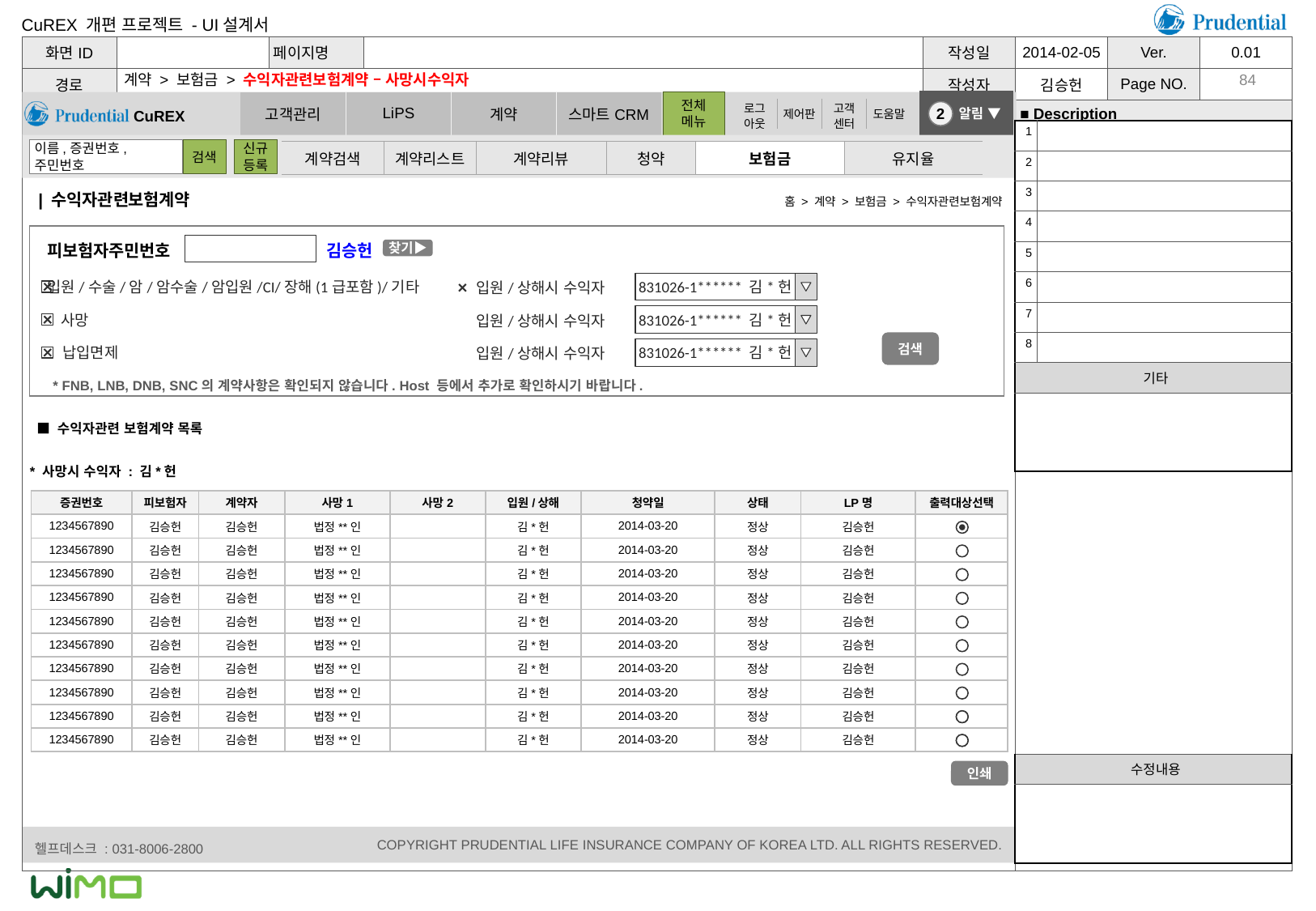

계약 > 보험금 > 수익자관련보험계약 – 사망시수익자
84
| 1 |  |
| --- | --- |
| 2 |  |
| 3 |  |
| 4 |  |
| 5 |  |
| 6 |  |
| 7 |  |
| 8 |  |
| 기타 |  |
|  |  |
| 계약검색 | 계약리스트 | 계약리뷰 | 청약 | 보험금 | 유지율 |
| --- | --- | --- | --- | --- | --- |
| 수익자관련보험계약
홈 > 계약 > 보험금 > 수익자관련보험계약

피보험자주민번호
김승헌

찾기▶
831026-1****** 김*헌

입원/상해시 수익자
입원/수술/암/암수술/암입원/CI/장해(1급포함)/기타

831026-1****** 김*헌

입원/상해시 수익자
사망

검색
831026-1****** 김*헌

입원/상해시 수익자
납입면제

* FNB, LNB, DNB, SNC의 계약사항은 확인되지 않습니다. Host 등에서 추가로 확인하시기 바랍니다.
■ 수익자관련 보험계약 목록
* 사망시 수익자 : 김*헌
| 증권번호 | 피보험자 | 계약자 | 사망1 | 사망2 | 입원/상해 | 청약일 | 상태 | LP명 | 출력대상선택 |
| --- | --- | --- | --- | --- | --- | --- | --- | --- | --- |
| 1234567890 | 김승헌 | 김승헌 | 법정\*\*인 |  | 김\*헌 | 2014-03-20 | 정상 | 김승헌 |  |
| 1234567890 | 김승헌 | 김승헌 | 법정\*\*인 |  | 김\*헌 | 2014-03-20 | 정상 | 김승헌 |  |
| 1234567890 | 김승헌 | 김승헌 | 법정\*\*인 |  | 김\*헌 | 2014-03-20 | 정상 | 김승헌 |  |
| 1234567890 | 김승헌 | 김승헌 | 법정\*\*인 |  | 김\*헌 | 2014-03-20 | 정상 | 김승헌 |  |
| 1234567890 | 김승헌 | 김승헌 | 법정\*\*인 |  | 김\*헌 | 2014-03-20 | 정상 | 김승헌 |  |
| 1234567890 | 김승헌 | 김승헌 | 법정\*\*인 |  | 김\*헌 | 2014-03-20 | 정상 | 김승헌 |  |
| 1234567890 | 김승헌 | 김승헌 | 법정\*\*인 |  | 김\*헌 | 2014-03-20 | 정상 | 김승헌 |  |
| 1234567890 | 김승헌 | 김승헌 | 법정\*\*인 |  | 김\*헌 | 2014-03-20 | 정상 | 김승헌 |  |
| 1234567890 | 김승헌 | 김승헌 | 법정\*\*인 |  | 김\*헌 | 2014-03-20 | 정상 | 김승헌 |  |
| 1234567890 | 김승헌 | 김승헌 | 법정\*\*인 |  | 김\*헌 | 2014-03-20 | 정상 | 김승헌 |  |

| 수정내용 |
| --- |
|  |
인쇄